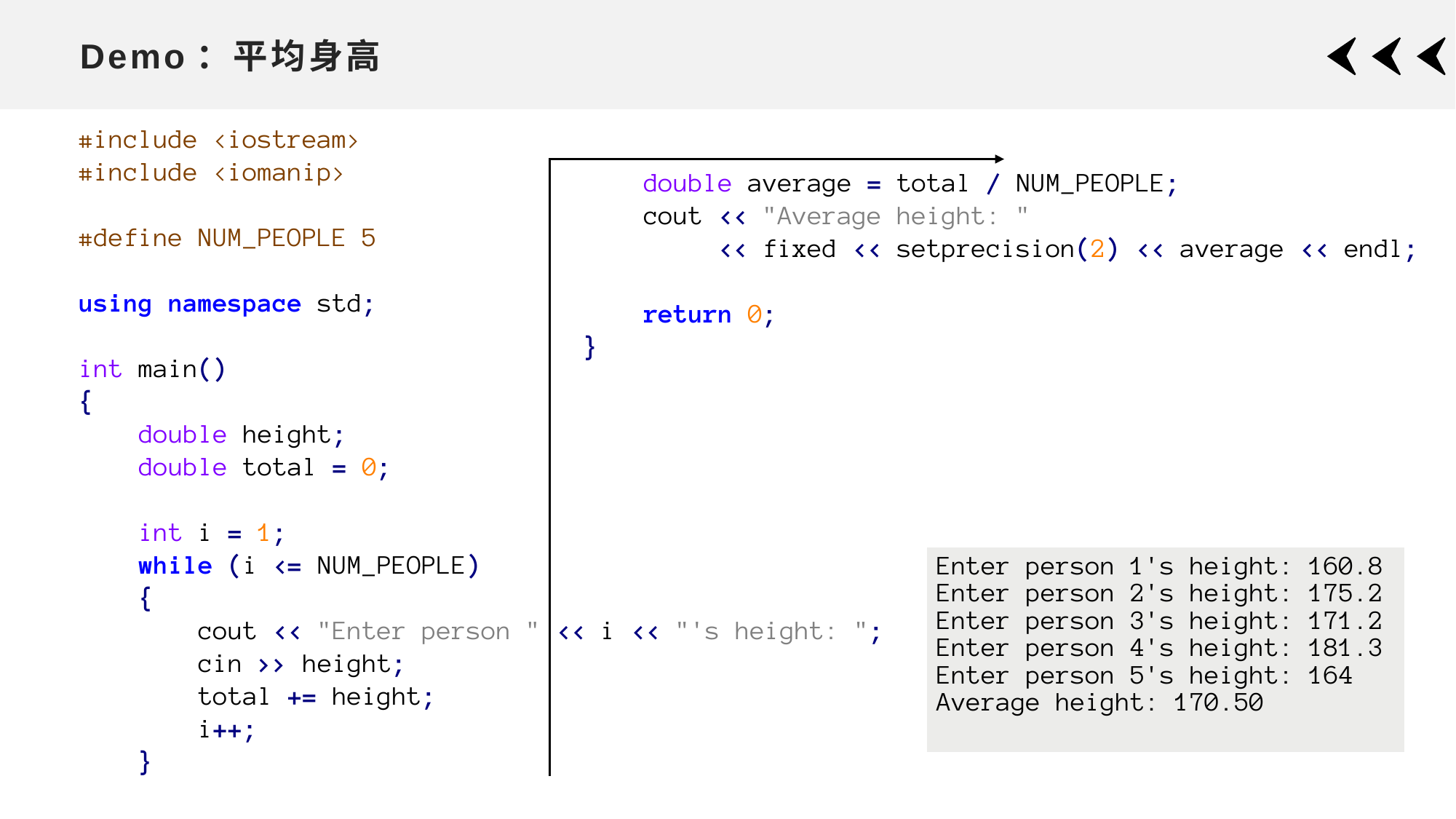

# Demo：平均身高
#include <iostream>
#include <iomanip>

#define NUM_PEOPLE 5

using namespace std;

int main()
{
    double height;
    double total = 0;

    int i = 1;
    while (i <= NUM_PEOPLE)
    {
        cout << "Enter person " << i << "'s height: ";
        cin >> height;
        total += height;
        i++;
    }
    double average = total / NUM_PEOPLE;
    cout << "Average height: "
         << fixed << setprecision(2) << average << endl;

    return 0;
}
| Enter person 1's height: 160.8 Enter person 2's height: 175.2 Enter person 3's height: 171.2 Enter person 4's height: 181.3 Enter person 5's height: 164 Average height: 170.50 |
| --- |